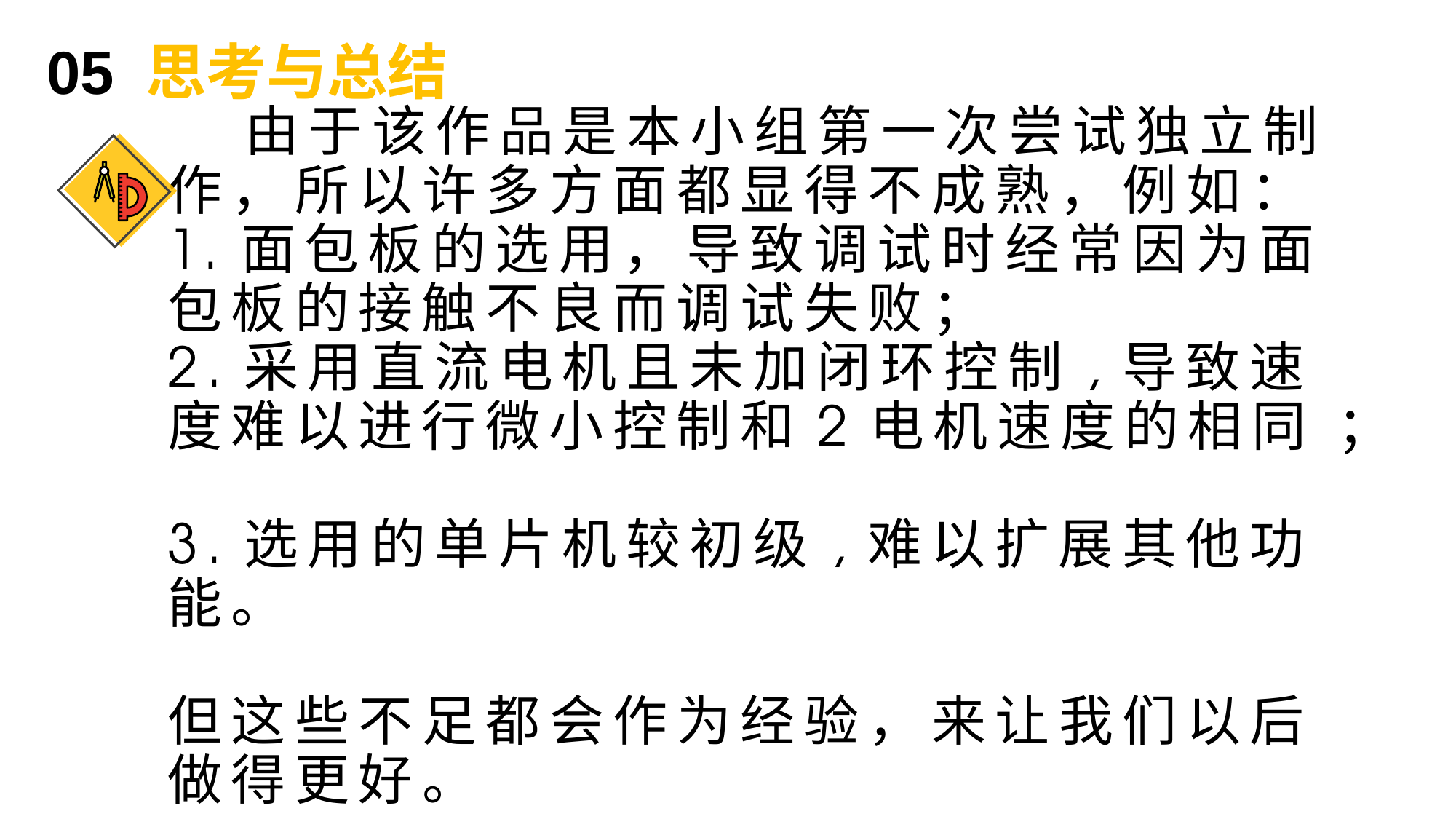

05 思考与总结
# 由于该作品是本小组第一次尝试独立制作，所以许多方面都显得不成熟，例如： 1.面包板的选用，导致调试时经常因为面包板的接触不良而调试失败； 2.采用直流电机且未加闭环控制,导致速度难以进行微小控制和2电机速度的相同 ； 3.选用的单片机较初级,难以扩展其他功能。 但这些不足都会作为经验，来让我们以后做得更好。